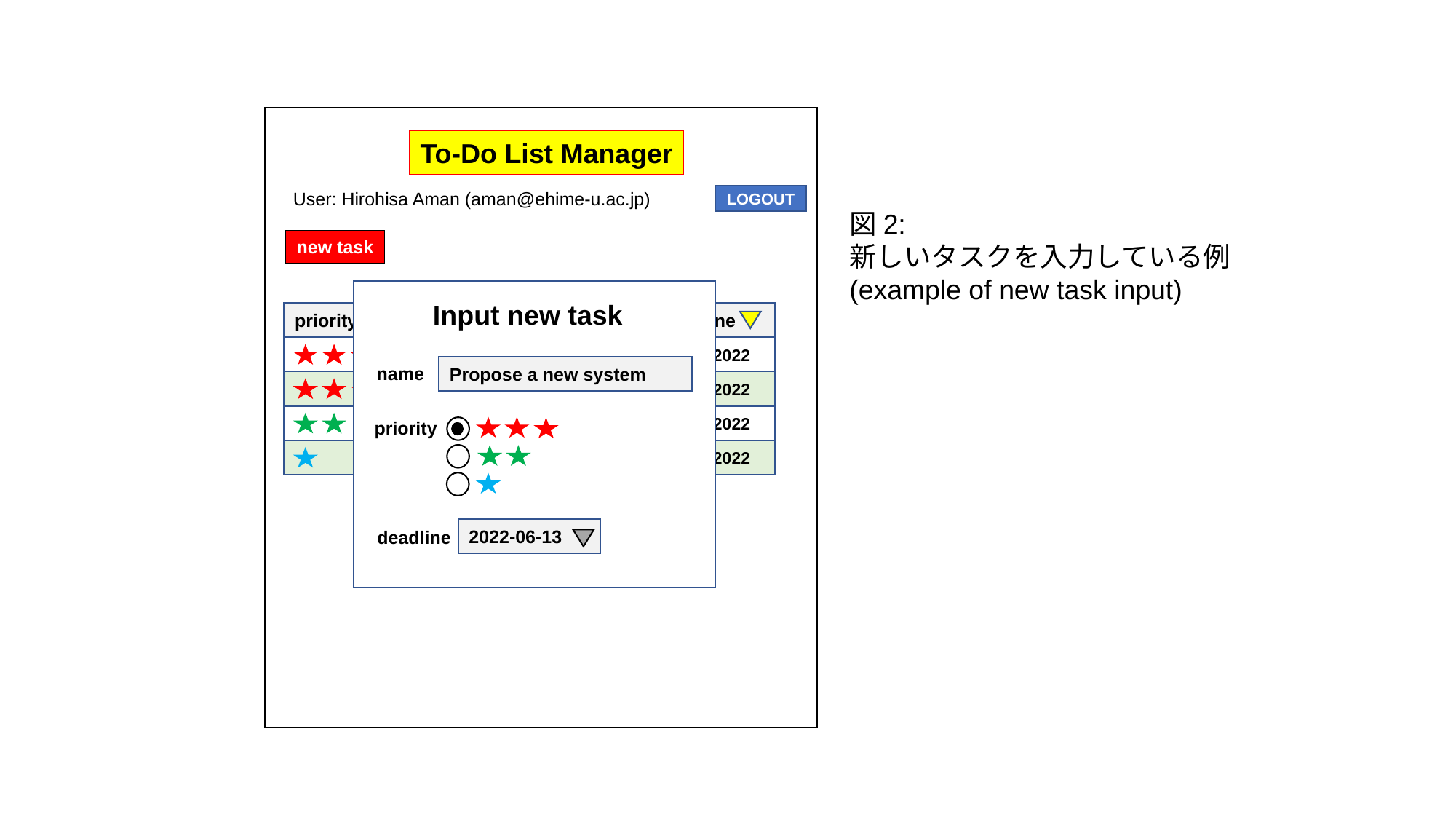

To-Do List Manager
User: Hirohisa Aman (aman@ehime-u.ac.jp)
LOGOUT
図2:
新しいタスクを入力している例
(example of new task input)
new task

Input new task
priority
tasks (4)
deadline

XXX report submission
06/20, 2022

name
Propose a new system

YYY program testing
06/25, 2022

ZZZ …………
06/18, 2022
priority

ABC …………
06/21, 2022

2022-06-13
deadline